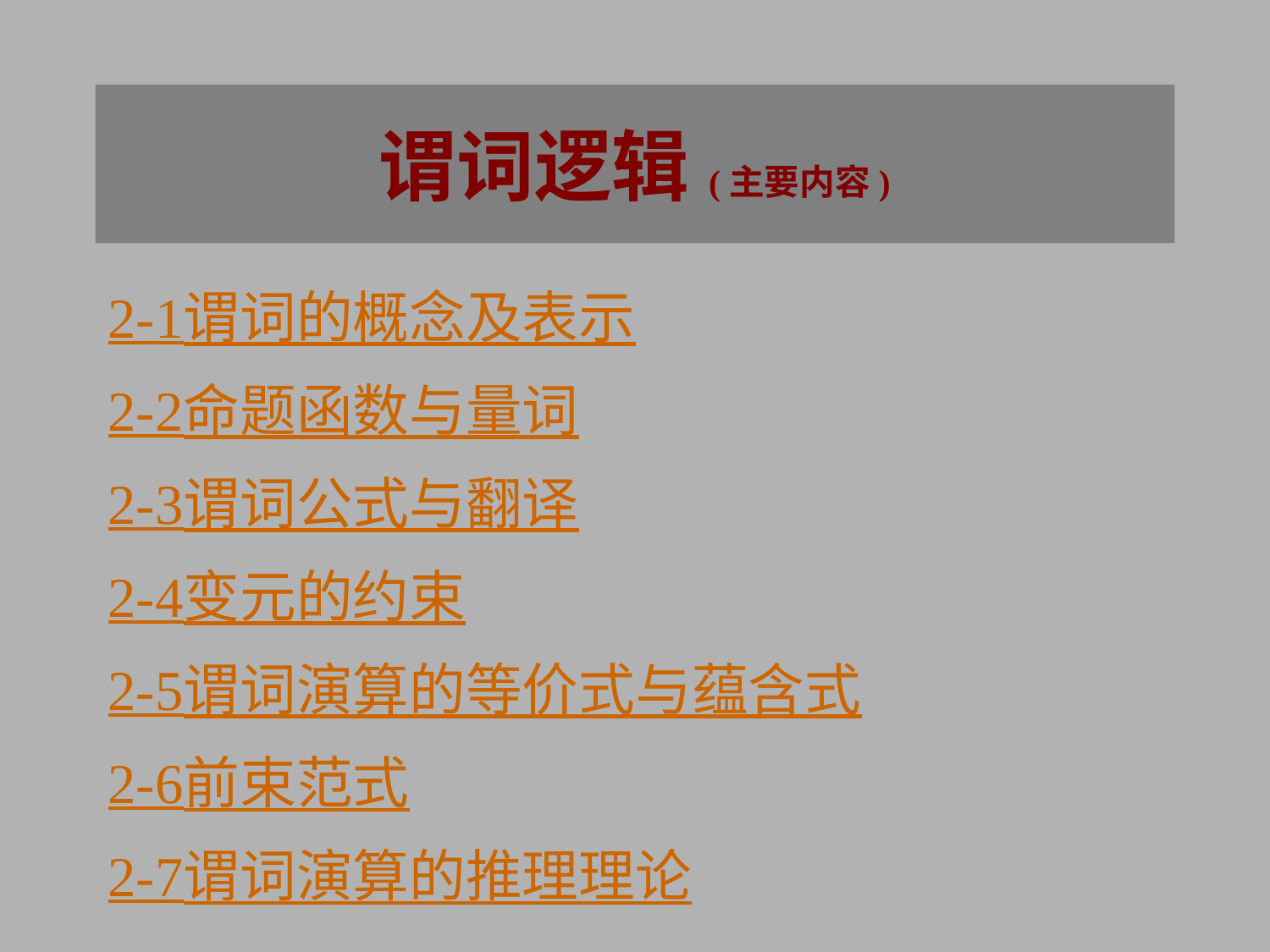

# 谓词逻辑(主要内容)
2-1谓词的概念及表示
2-2命题函数与量词
2-3谓词公式与翻译
2-4变元的约束
2-5谓词演算的等价式与蕴含式
2-6前束范式
2-7谓词演算的推理理论